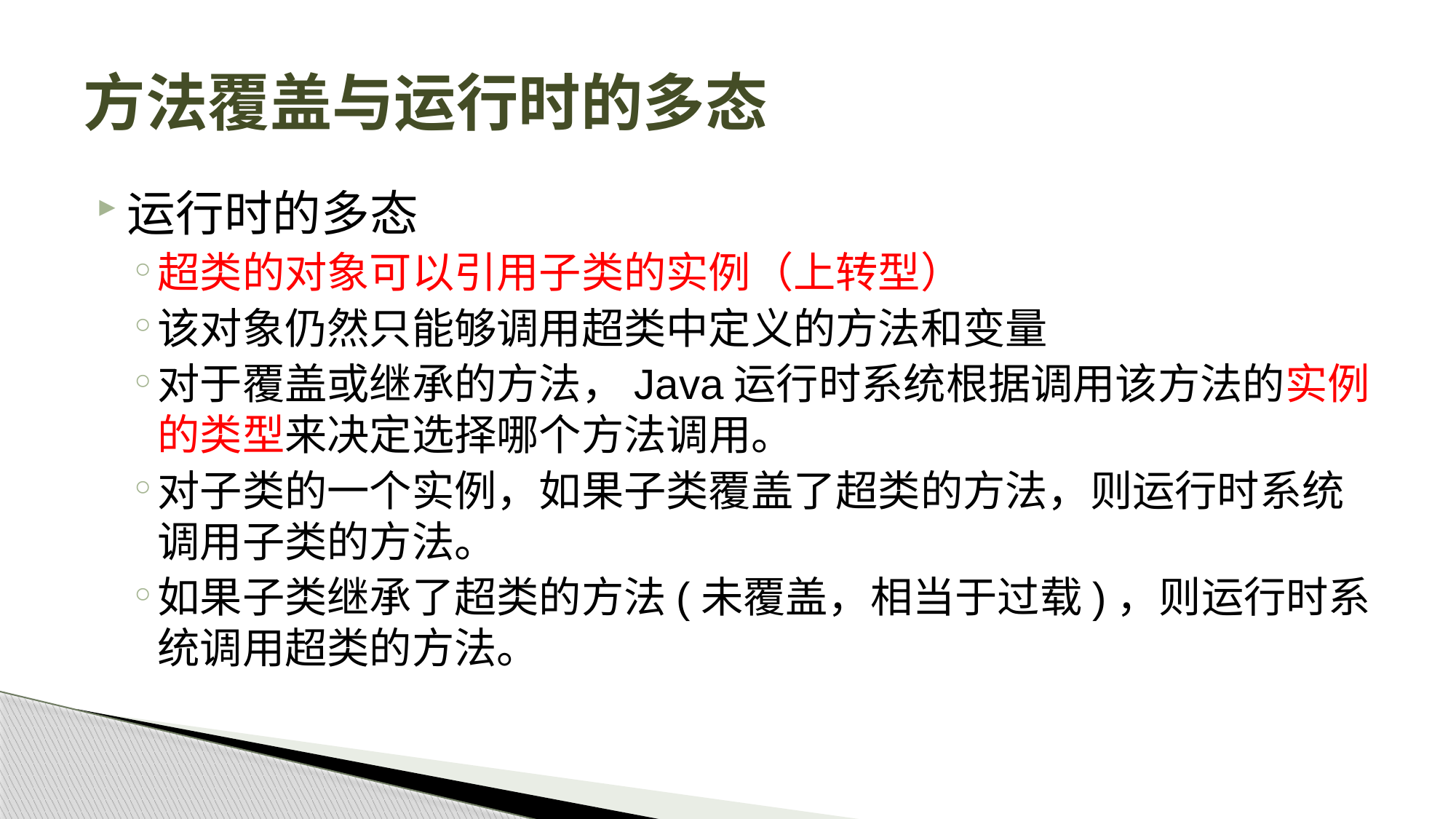

# 方法覆盖与运行时的多态
运行时的多态
超类的对象可以引用子类的实例（上转型）
该对象仍然只能够调用超类中定义的方法和变量
对于覆盖或继承的方法，Java运行时系统根据调用该方法的实例的类型来决定选择哪个方法调用。
对子类的一个实例，如果子类覆盖了超类的方法，则运行时系统调用子类的方法。
如果子类继承了超类的方法(未覆盖，相当于过载)，则运行时系统调用超类的方法。